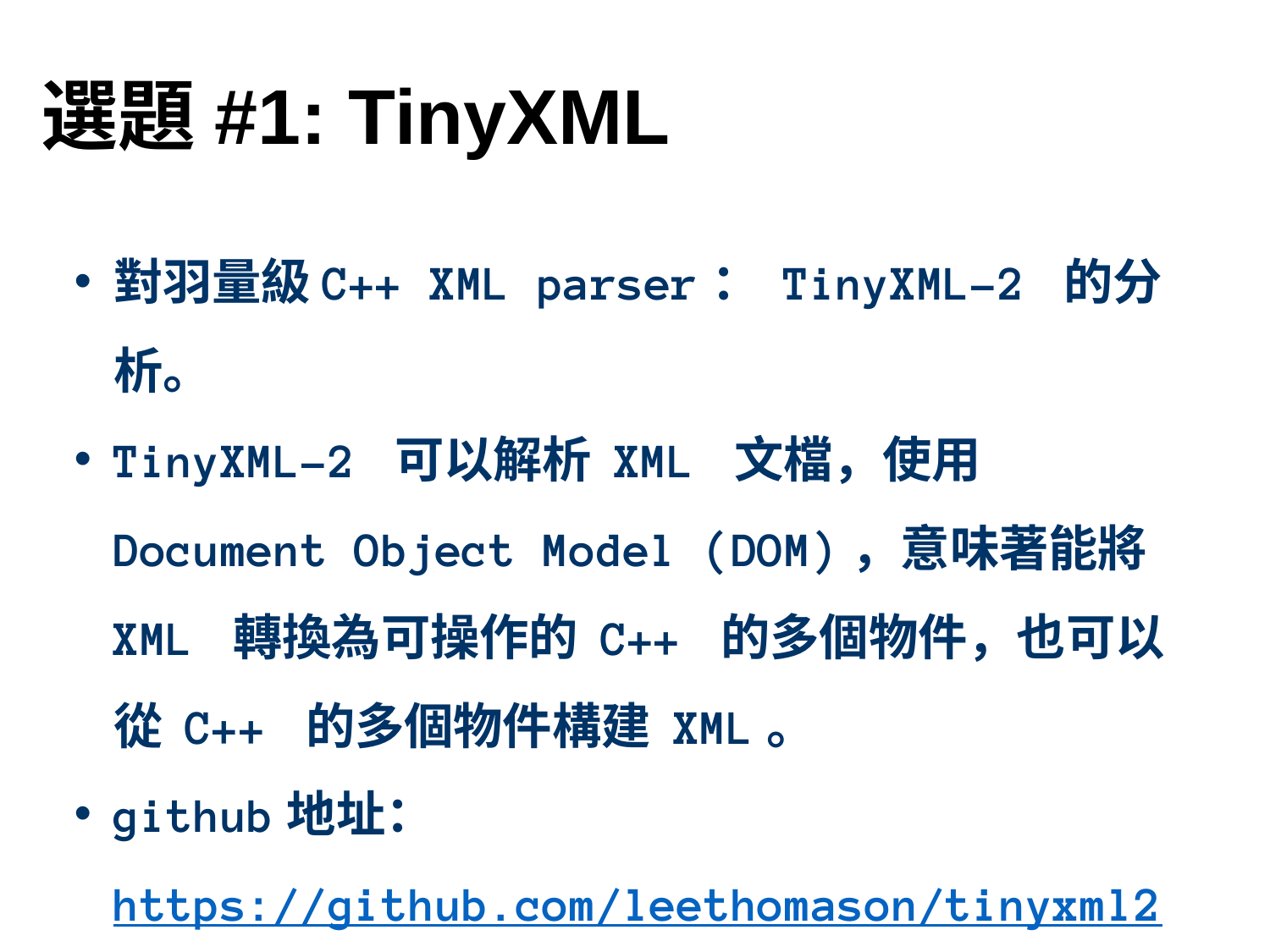

# 選題#1: TinyXML
對羽量級C++ XML parser： TinyXML-2 的分析。
TinyXML-2 可以解析 XML 文檔，使用 Document Object Model (DOM)，意味著能將 XML 轉換為可操作的 C++ 的多個物件，也可以從 C++ 的多個物件構建 XML。
github地址：https://github.com/leethomason/tinyxml2